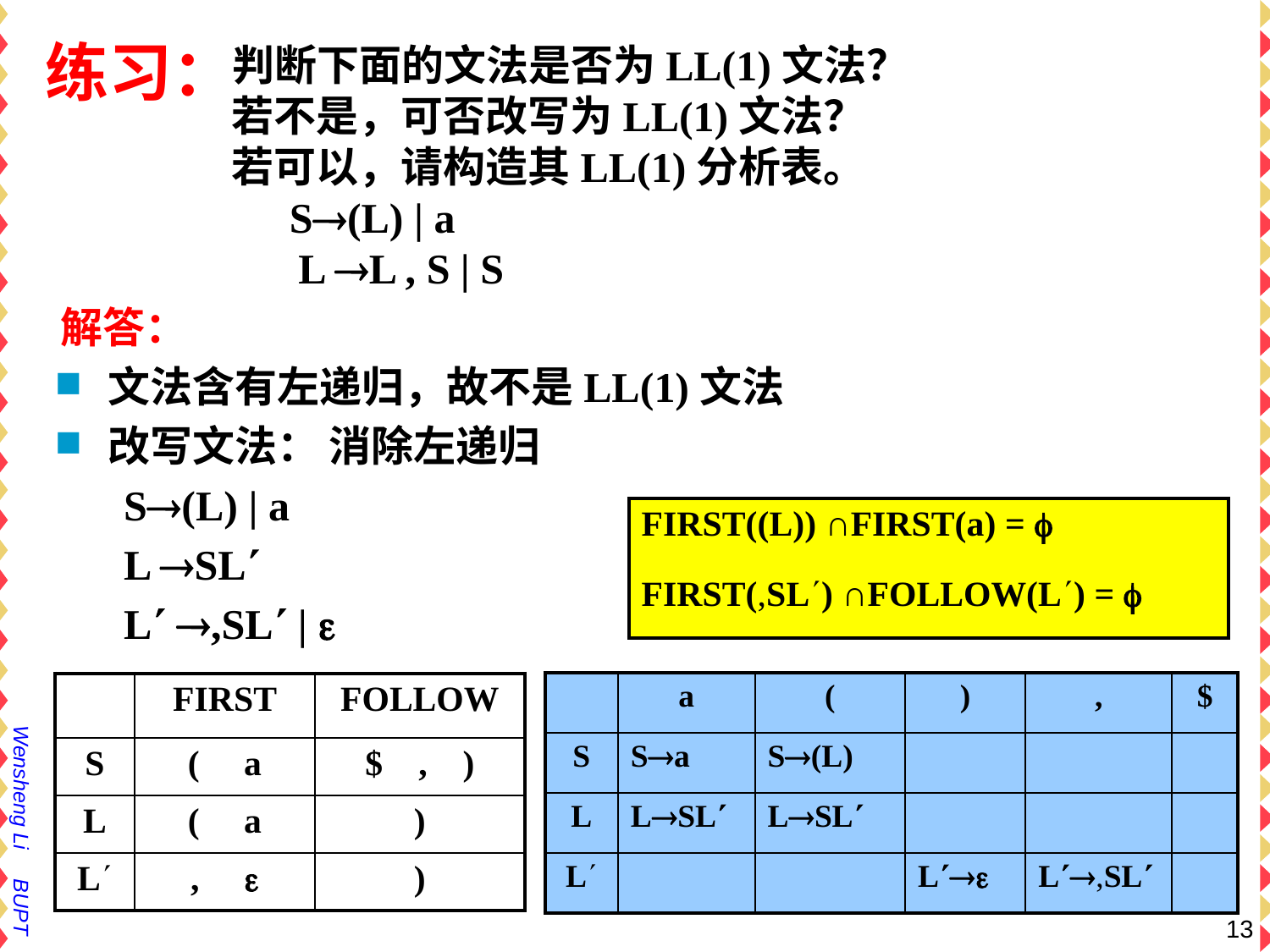

# 练习：
                 判断下面的文法是否为LL(1)文法？
             若不是，可否改写为LL(1)文法？
             若可以，请构造其LL(1)分析表。
                  S→(L) | a
                  L →L , S | S
解答：
文法含有左递归，故不是LL(1)文法
改写文法： 消除左递归
S→(L) | a
L →SL′
L′ →,SL′ | ε
| FIRST((L)) ∩FIRST(a) = φ |
| --- |
| FIRST(,SL′) ∩FOLLOW(L′) = φ |
|  | a | ( | ) | , | $ |
| --- | --- | --- | --- | --- | --- |
| S | S→a | S→(L) |  |  |  |
| L | L→SL′ | L→SL′ |  |  |  |
| L′ |  |  | L′→ε | L′→,SL′ |  |
|  | FIRST | FOLLOW |
| --- | --- | --- |
| S | ( a | $ , ) |
| L | ( a | ) |
| L′ | , ε | ) |
13